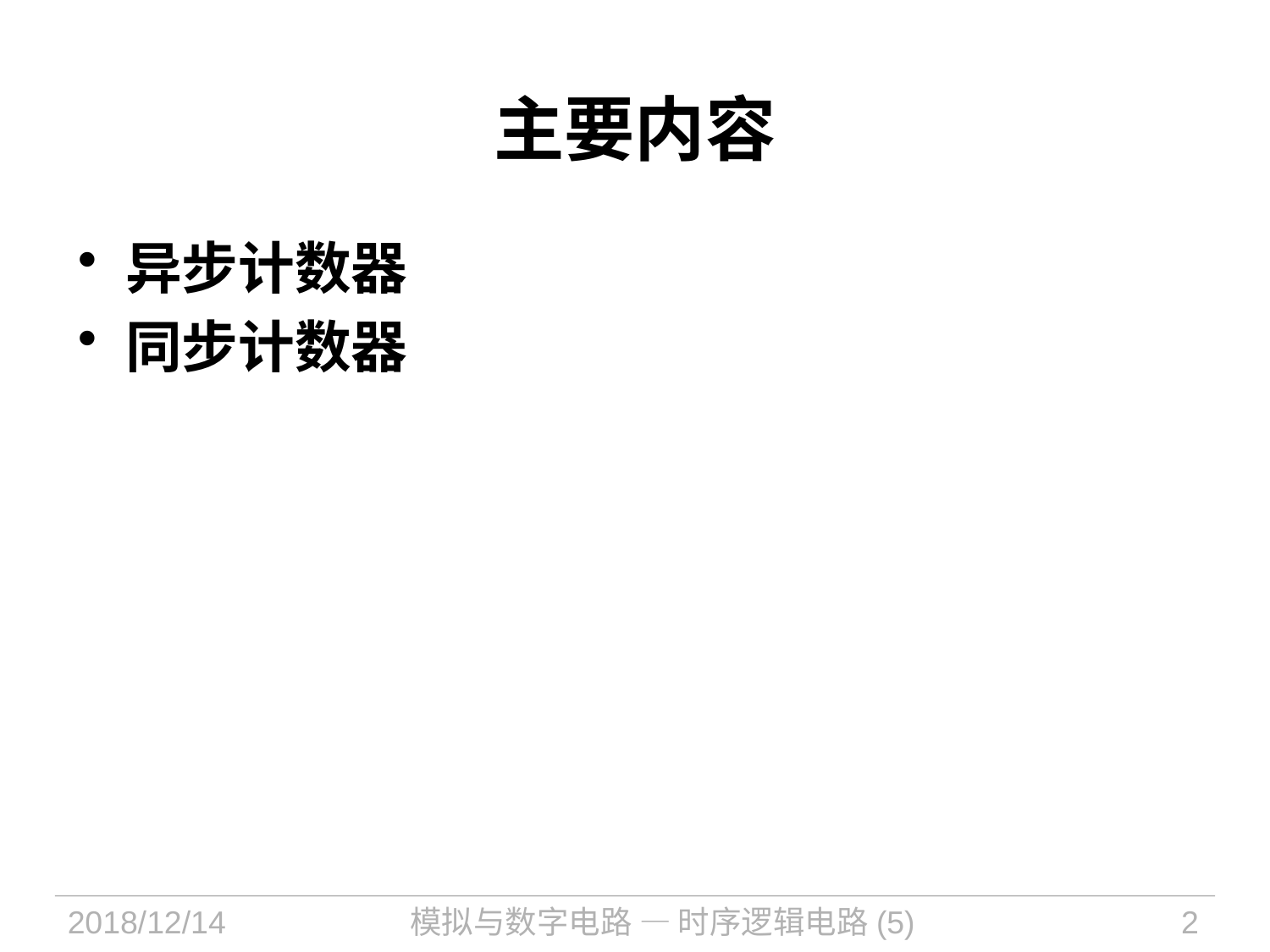

主要内容
异步计数器
同步计数器

2018/12/14
模拟与数字电路 — 时序逻辑电路(5)
2